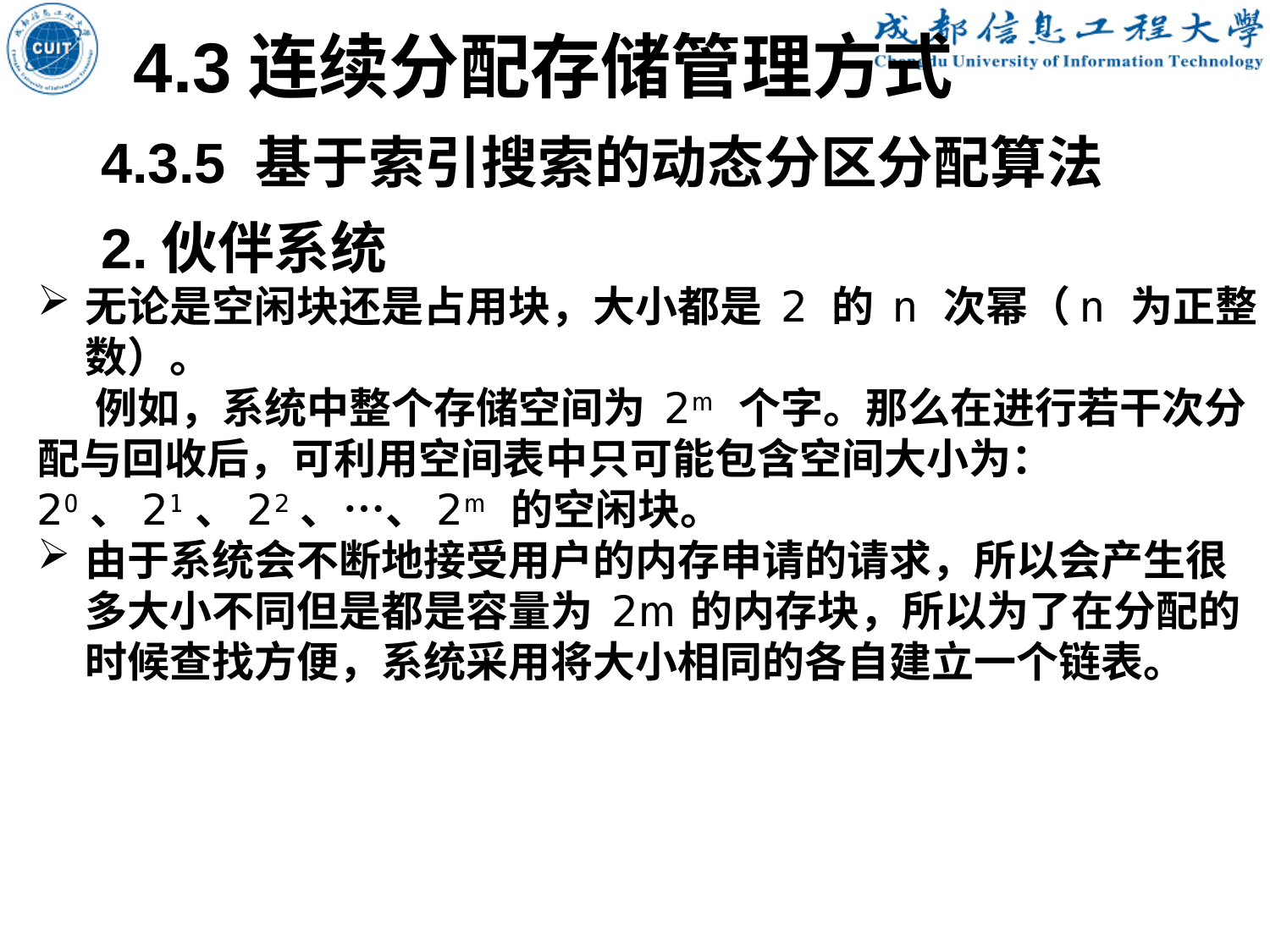

4.3连续分配存储管理方式
4.3.5 基于索引搜索的动态分区分配算法
2.伙伴系统
无论是空闲块还是占用块，大小都是 2 的 n 次幂（n 为正整数）。
     例如，系统中整个存储空间为 2m 个字。那么在进行若干次分配与回收后，可利用空间表中只可能包含空间大小为：20、21、22、…、2m 的空闲块。
由于系统会不断地接受用户的内存申请的请求，所以会产生很多大小不同但是都是容量为 2m的内存块，所以为了在分配的时候查找方便，系统采用将大小相同的各自建立一个链表。